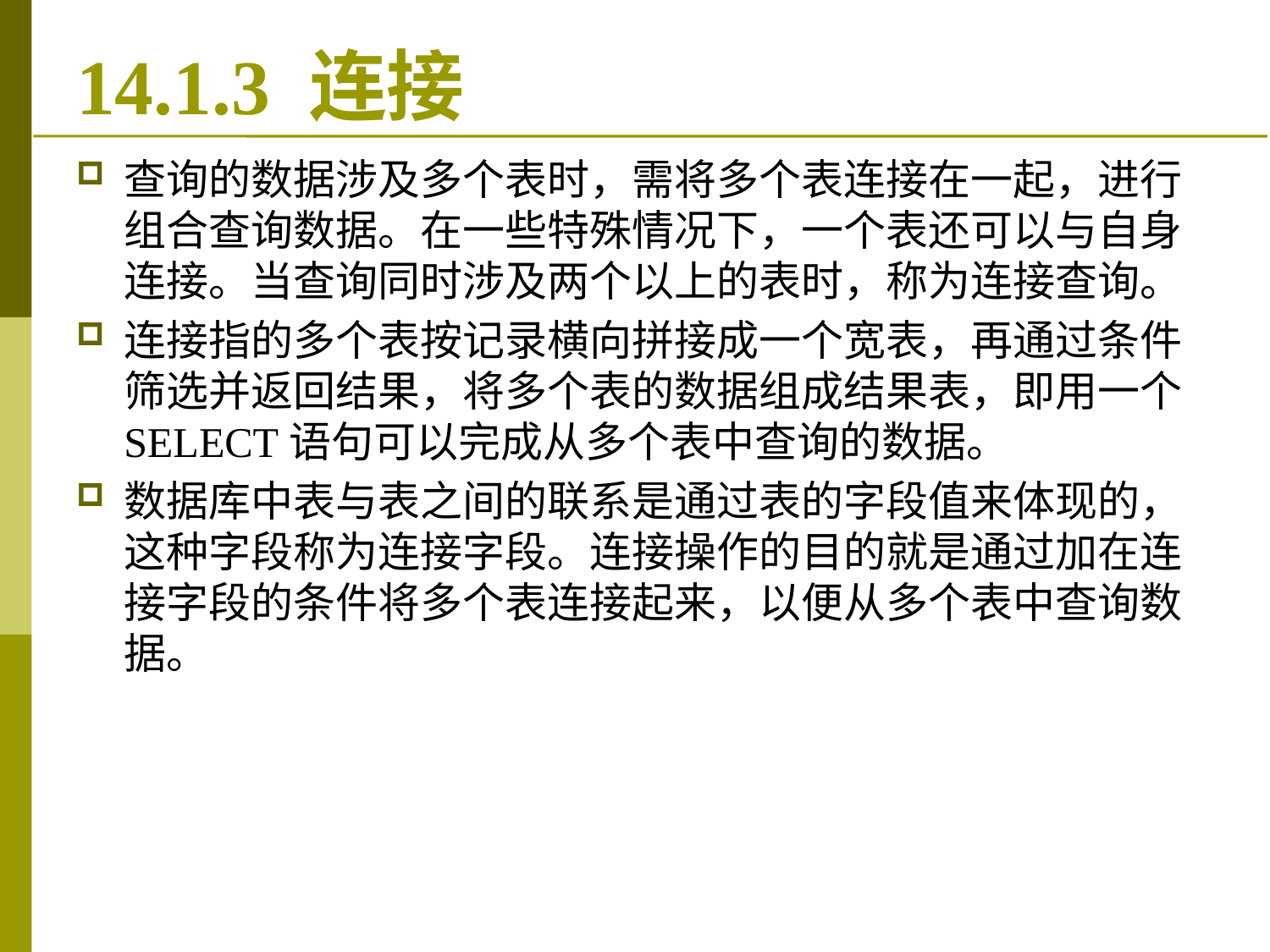

# 14.1.3 连接
查询的数据涉及多个表时，需将多个表连接在一起，进行组合查询数据。在一些特殊情况下，一个表还可以与自身连接。当查询同时涉及两个以上的表时，称为连接查询。
连接指的多个表按记录横向拼接成一个宽表，再通过条件筛选并返回结果，将多个表的数据组成结果表，即用一个SELECT语句可以完成从多个表中查询的数据。
数据库中表与表之间的联系是通过表的字段值来体现的，这种字段称为连接字段。连接操作的目的就是通过加在连接字段的条件将多个表连接起来，以便从多个表中查询数据。